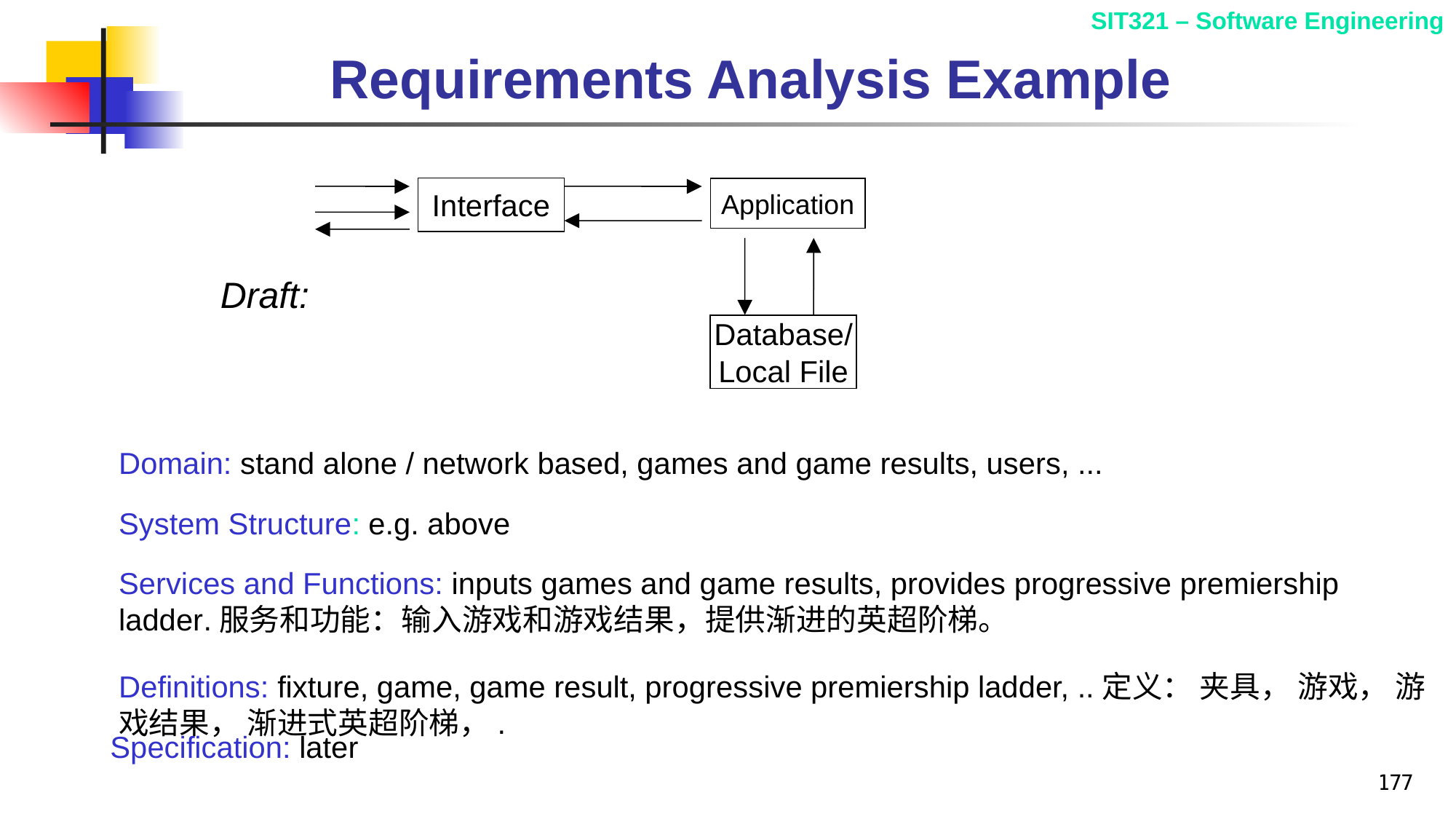

# Requirements Analysis Example
Interface
Application

Database/Local File
Draft:
Domain: stand alone / network based, games and game results, users, ...
System Structure: e.g. above
Services and Functions: inputs games and game results, provides progressive premiership ladder.服务和功能：输入游戏和游戏结果，提供渐进的英超阶梯。

Definitions: fixture, game, game result, progressive premiership ladder, ..定义： 夹具， 游戏， 游戏结果， 渐进式英超阶梯，.

Specification: later
177